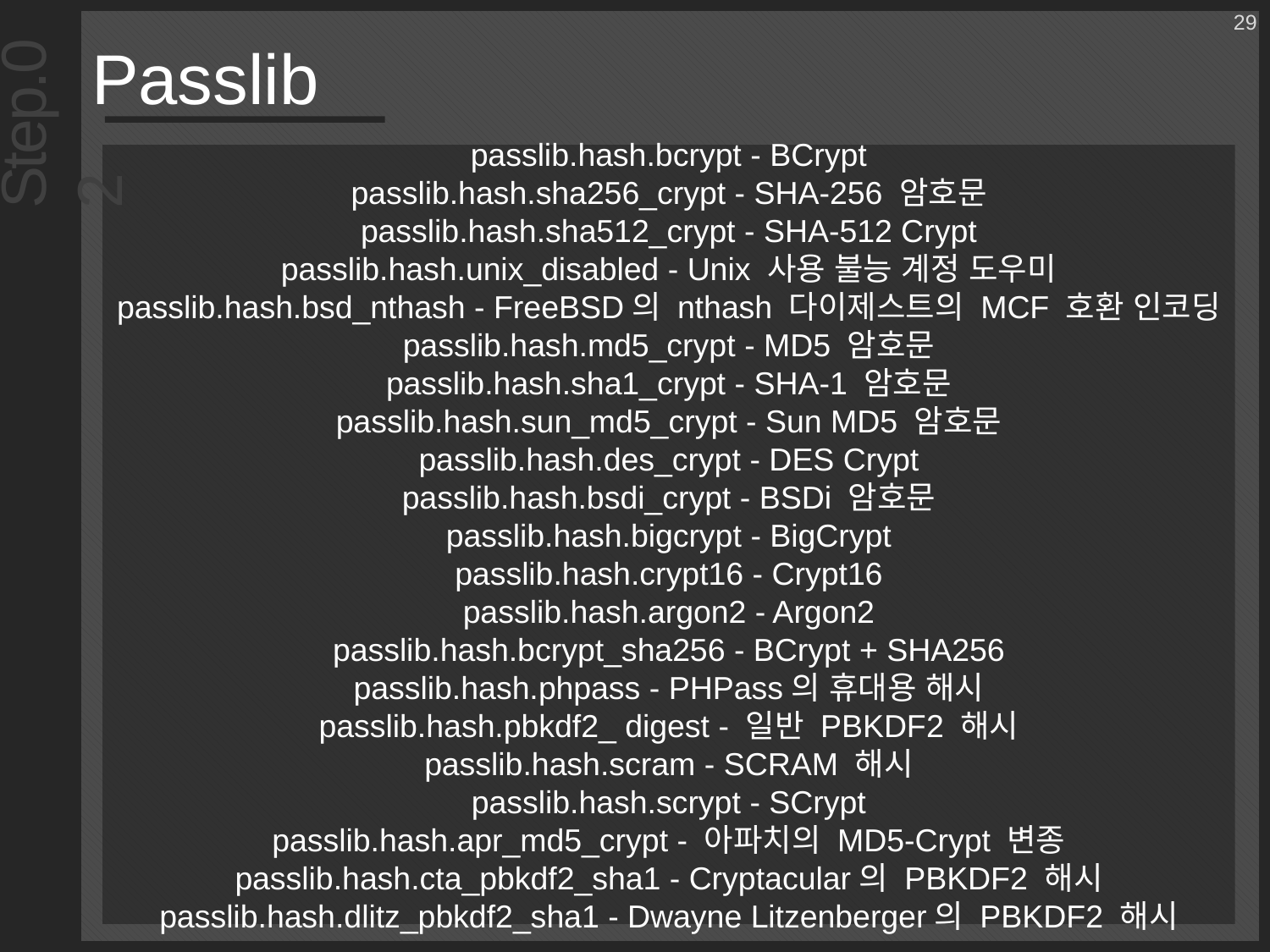

29

Passlib
Step.02

passlib.hash.bcrypt - BCrypt
passlib.hash.sha256_crypt - SHA-256 암호문
passlib.hash.sha512_crypt - SHA-512 Crypt
passlib.hash.unix_disabled - Unix 사용 불능 계정 도우미
passlib.hash.bsd_nthash - FreeBSD의 nthash 다이제스트의 MCF 호환 인코딩
passlib.hash.md5_crypt - MD5 암호문
passlib.hash.sha1_crypt - SHA-1 암호문
passlib.hash.sun_md5_crypt - Sun MD5 암호문
passlib.hash.des_crypt - DES Crypt
passlib.hash.bsdi_crypt - BSDi 암호문
passlib.hash.bigcrypt - BigCrypt
passlib.hash.crypt16 - Crypt16
passlib.hash.argon2 - Argon2
passlib.hash.bcrypt_sha256 - BCrypt + SHA256
passlib.hash.phpass - PHPass의 휴대용 해시
passlib.hash.pbkdf2_ digest - 일반 PBKDF2 해시
passlib.hash.scram - SCRAM 해시
passlib.hash.scrypt - SCrypt
passlib.hash.apr_md5_crypt - 아파치의 MD5-Crypt 변종
passlib.hash.cta_pbkdf2_sha1 - Cryptacular의 PBKDF2 해시
passlib.hash.dlitz_pbkdf2_sha1 - Dwayne Litzenberger의 PBKDF2 해시